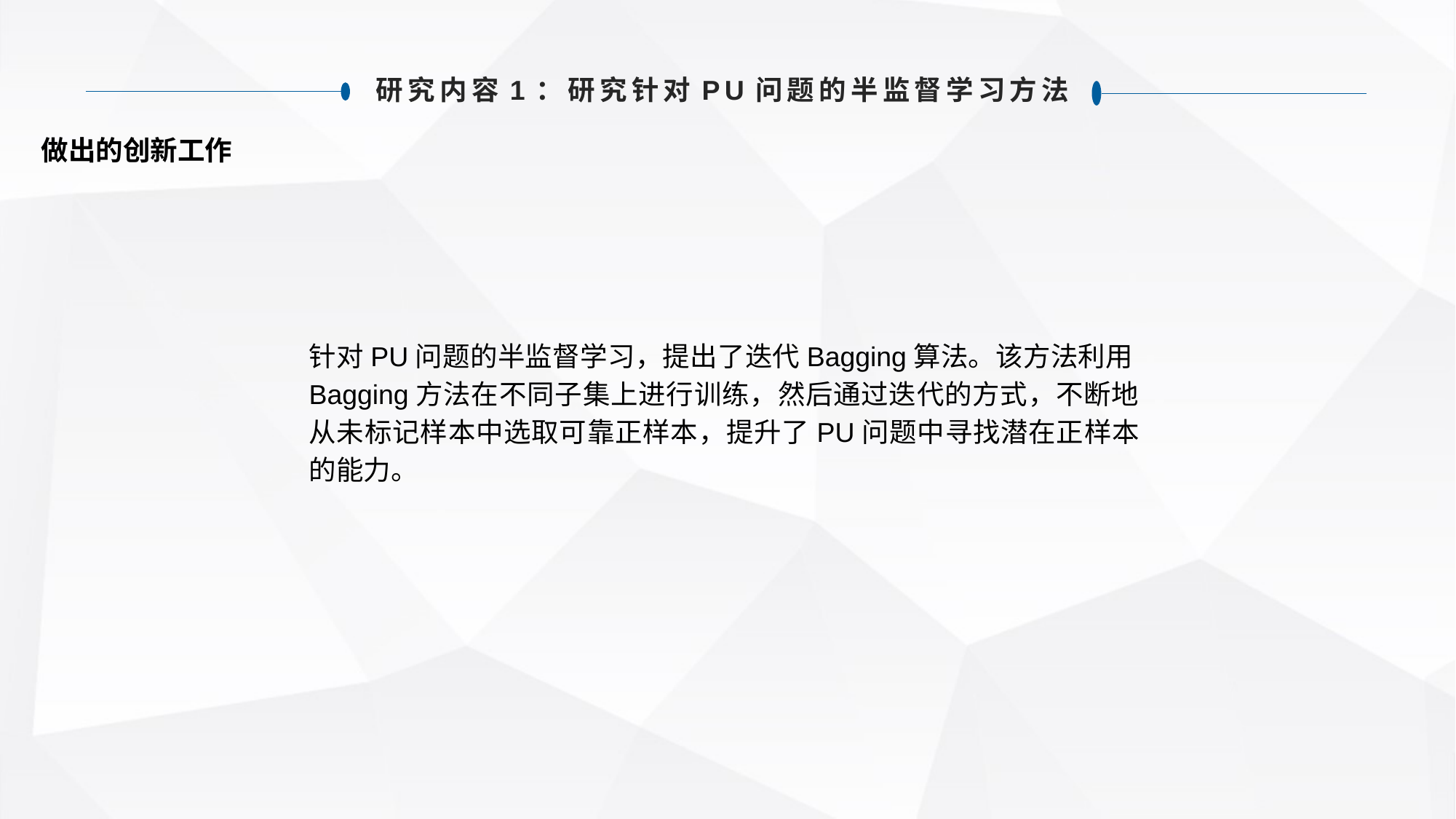

研究内容1：研究针对PU问题的半监督学习方法

做出的创新工作
针对PU问题的半监督学习，提出了迭代Bagging算法。该方法利用Bagging方法在不同子集上进行训练，然后通过迭代的方式，不断地从未标记样本中选取可靠正样本，提升了PU问题中寻找潜在正样本的能力。